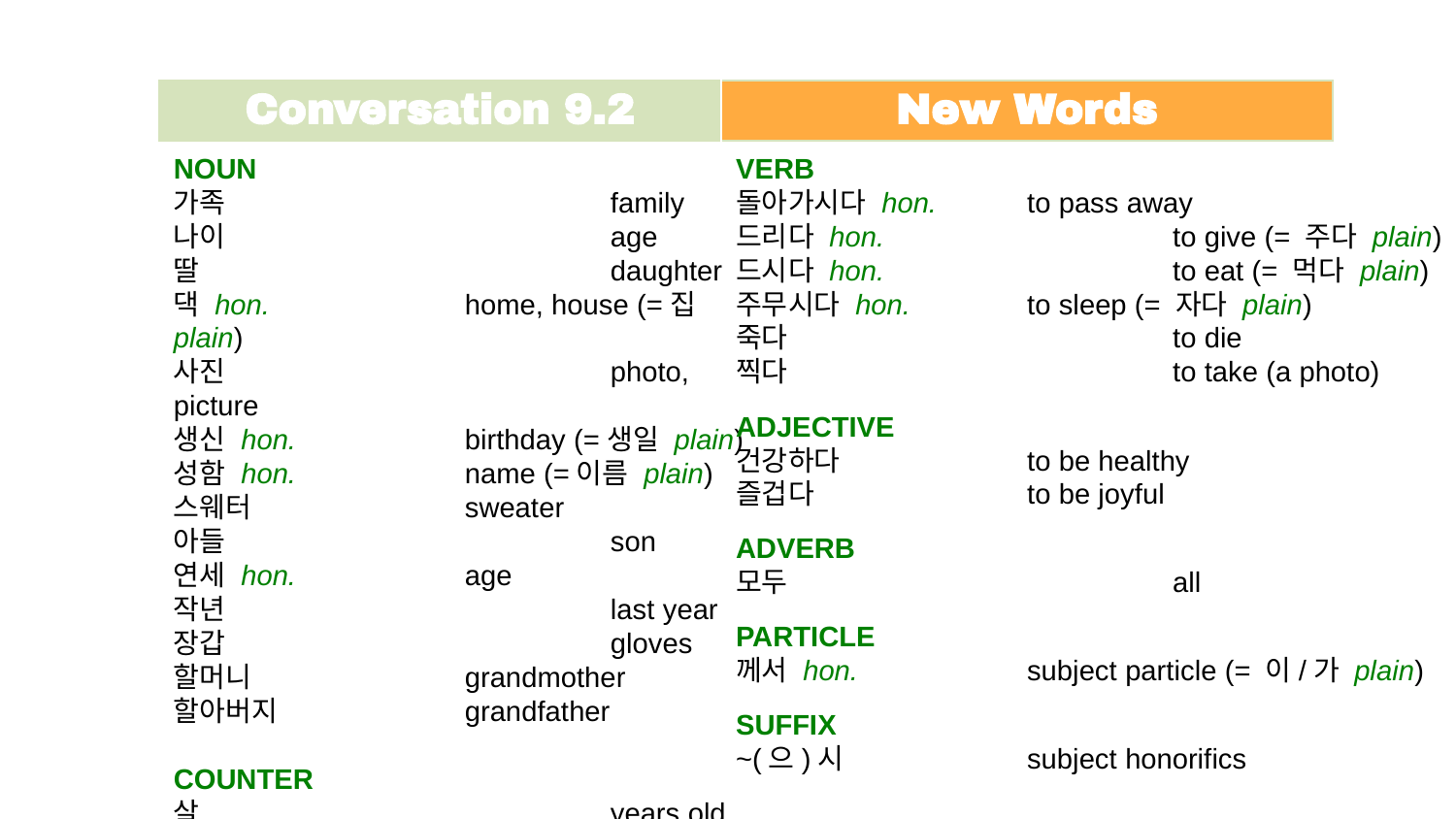

| Conversation 9.2 | New Words |
| --- | --- |
NOUN
가족			family
나이			age
딸			daughter
댁 hon.		home, house (=집 plain)
사진			photo, picture
생신 hon.		birthday (=생일 plain)
성함 hon.		name (=이름 plain)
스웨터		sweater
아들			son
연세 hon.		age
작년			last year
장갑			gloves
할머니		grandmother
할아버지		grandfather

COUNTER
살			years old
분 hon.		people (=명 plain)
VERB
돌아가시다 hon.	to pass away
드리다 hon.		to give (= 주다 plain)
드시다 hon.		to eat (= 먹다 plain)
주무시다 hon.	to sleep (= 자다 plain)
죽다			to die
찍다			to take (a photo)

ADJECTIVE
건강하다		to be healthy
즐겁다		to be joyful

ADVERB
모두	 		all

PARTICLE
께서 hon.		subject particle (= 이/가 plain)

SUFFIX
~(으)시		subject honorifics